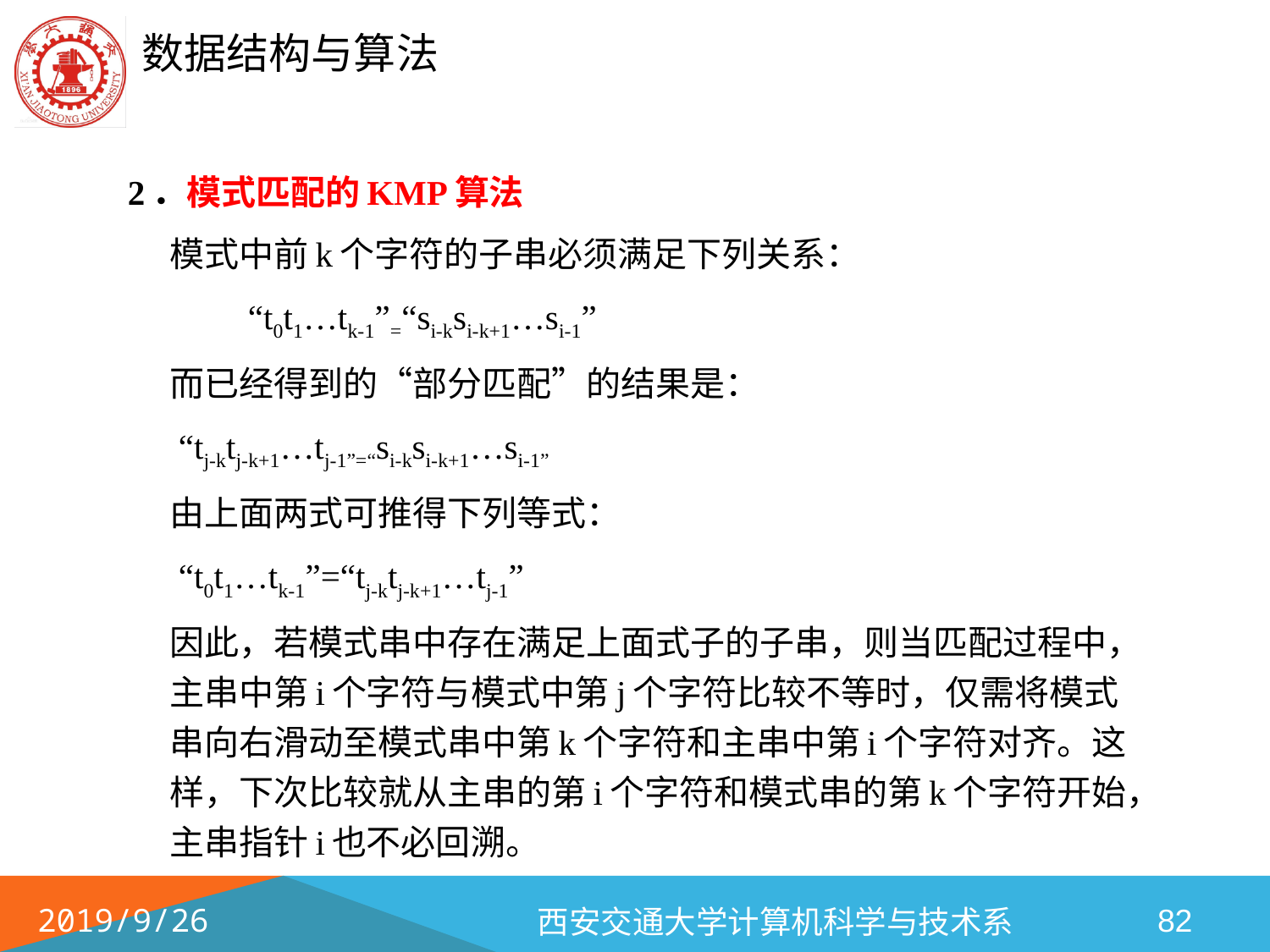

2．模式匹配的KMP算法
	模式中前k个字符的子串必须满足下列关系：
	         “t0t1…tk-1”=“si-ksi-k+1…si-1”
	而已经得到的“部分匹配”的结果是：
			 “tj-ktj-k+1…tj-1”=“si-ksi-k+1…si-1”
	由上面两式可推得下列等式：
			 “t0t1…tk-1”=“tj-ktj-k+1…tj-1”
	因此，若模式串中存在满足上面式子的子串，则当匹配过程中，主串中第i个字符与模式中第j个字符比较不等时，仅需将模式串向右滑动至模式串中第k个字符和主串中第i个字符对齐。这样，下次比较就从主串的第i个字符和模式串的第k个字符开始，主串指针i也不必回溯。